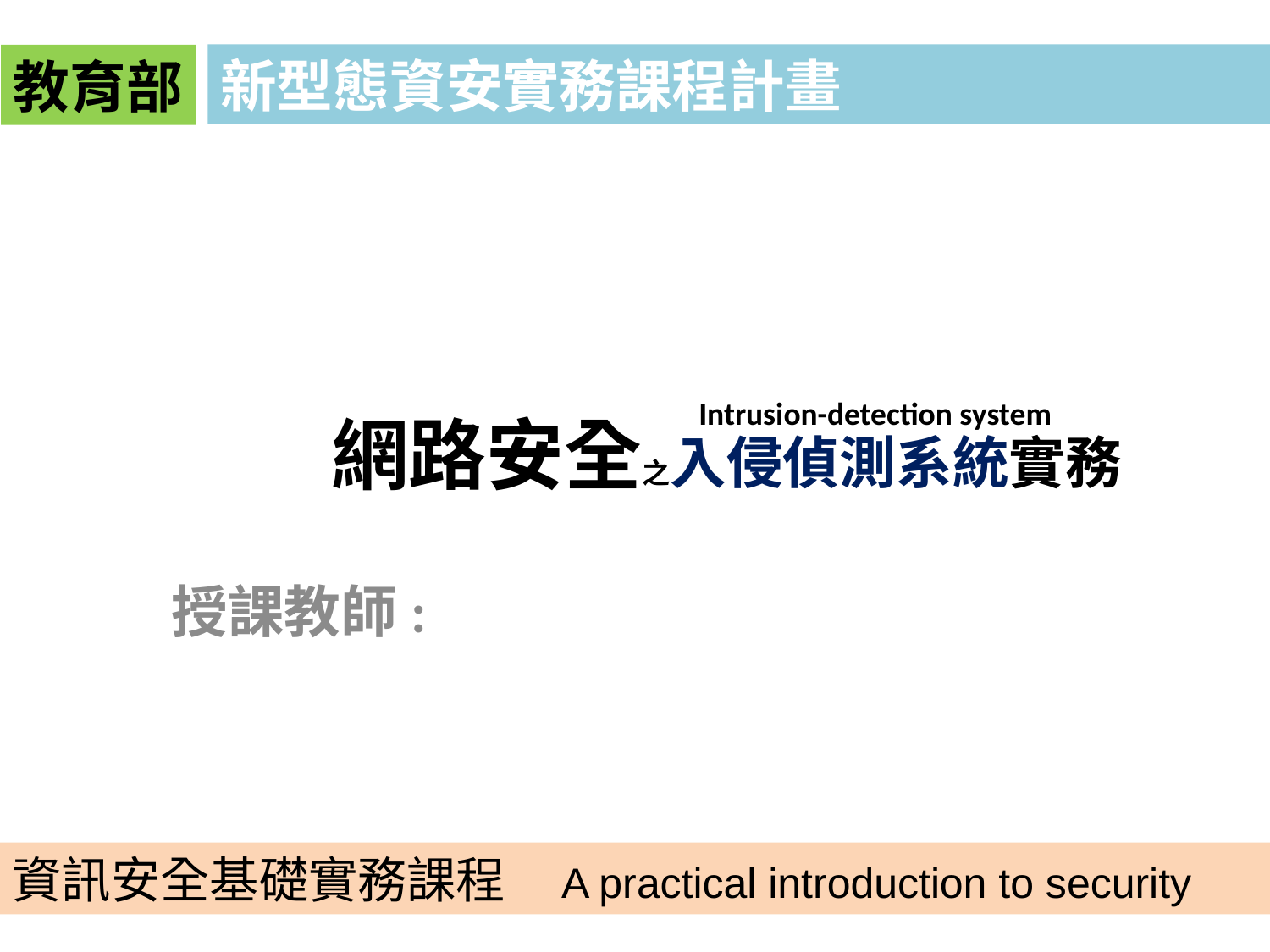

新型態資安實務課程計畫
教育部
Intrusion-detection system
# 網路安全之入侵偵測系統實務
授課教師:
資訊安全基礎實務課程    A practical introduction to security